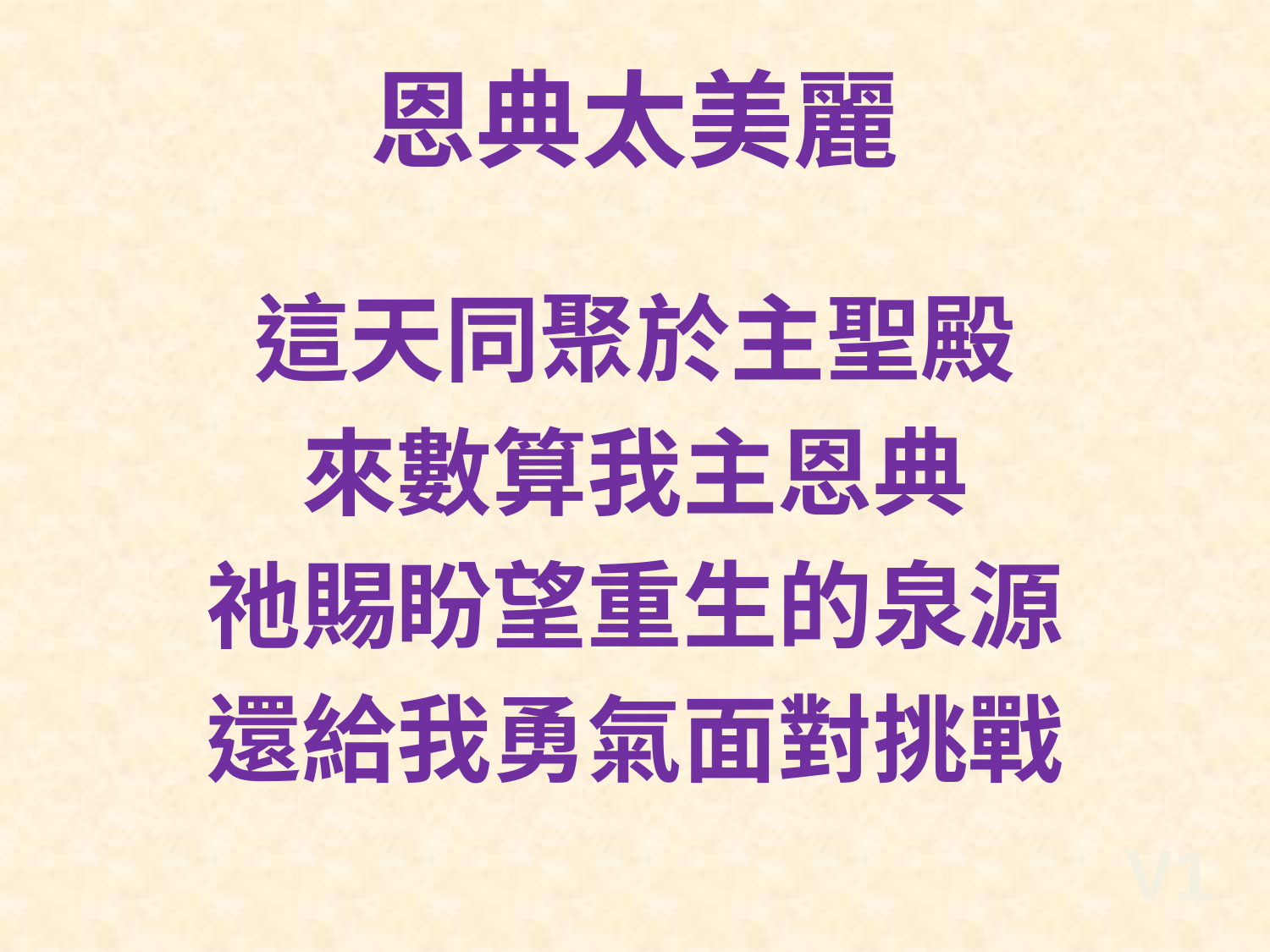

# 恩典太美麗
這天同聚於主聖殿
來數算我主恩典
祂賜盼望重生的泉源
還給我勇氣面對挑戰
V1